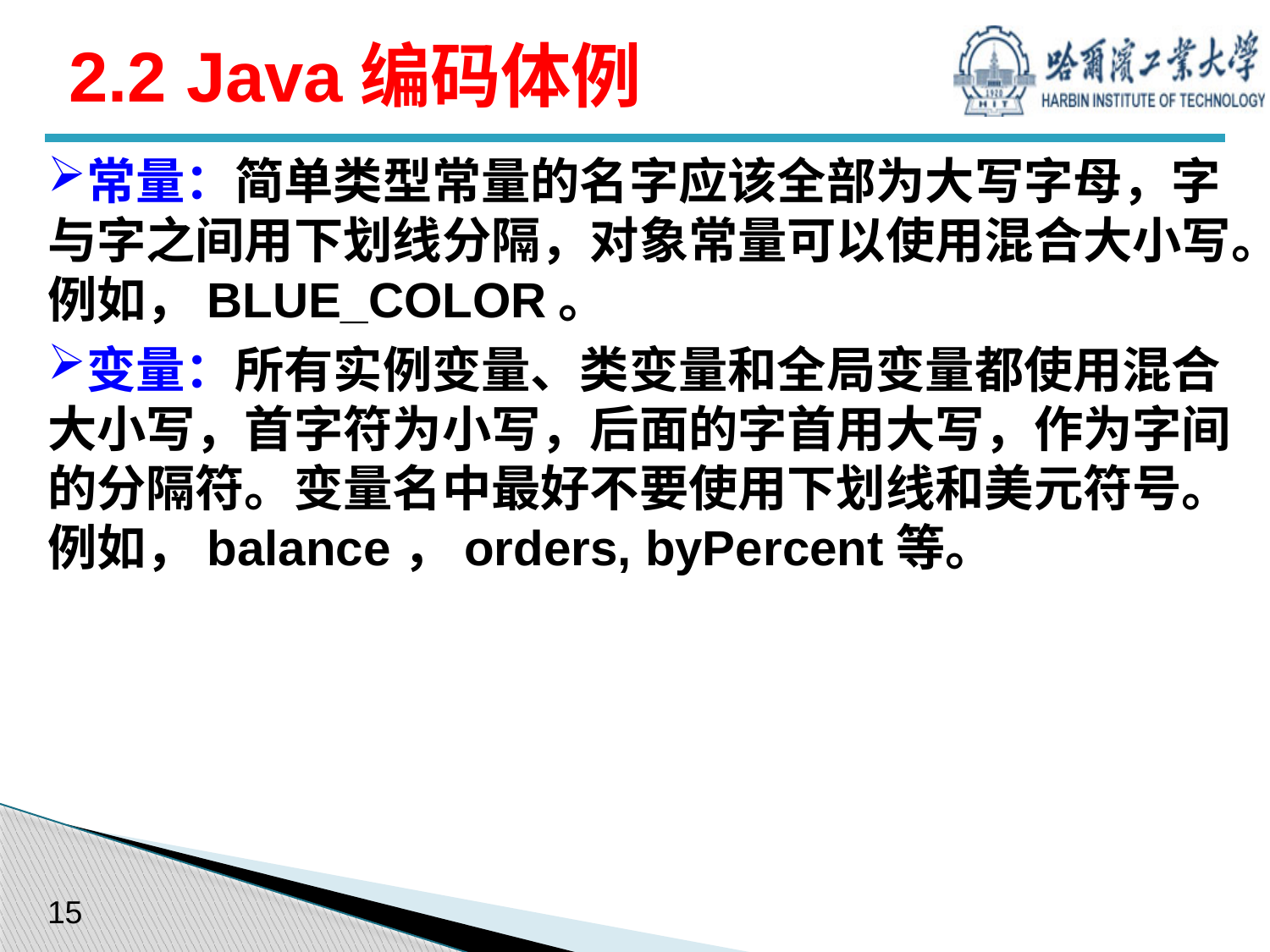

# 2.2 Java编码体例
常量：简单类型常量的名字应该全部为大写字母，字与字之间用下划线分隔，对象常量可以使用混合大小写。例如，BLUE_COLOR。
变量：所有实例变量、类变量和全局变量都使用混合大小写，首字符为小写，后面的字首用大写，作为字间的分隔符。变量名中最好不要使用下划线和美元符号。例如，balance，orders, byPercent等。